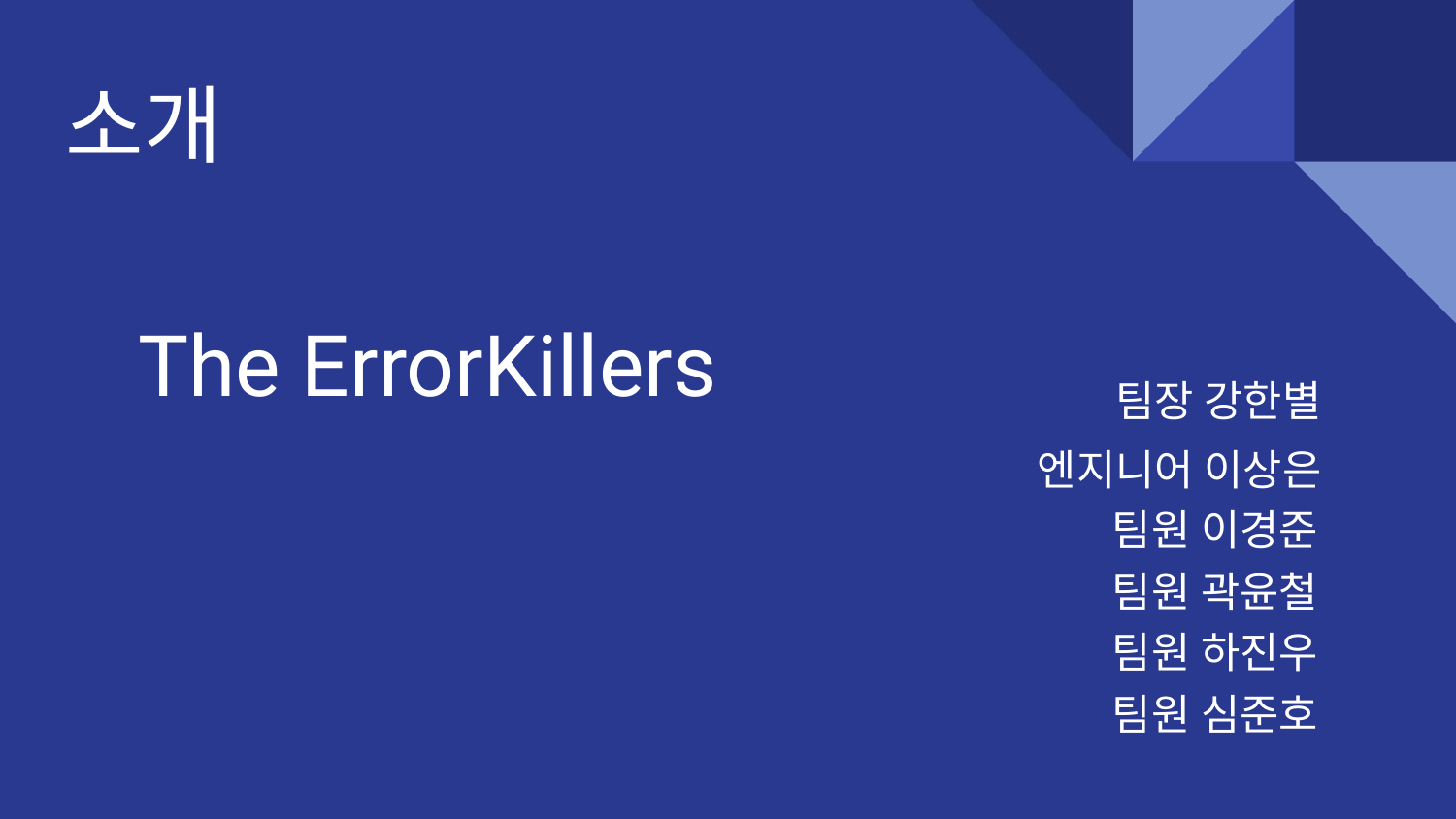

소개
# The ErrorKillers
팀장 강한별
엔지니어 이상은
팀원 이경준
팀원 곽윤철
팀원 하진우
팀원 심준호